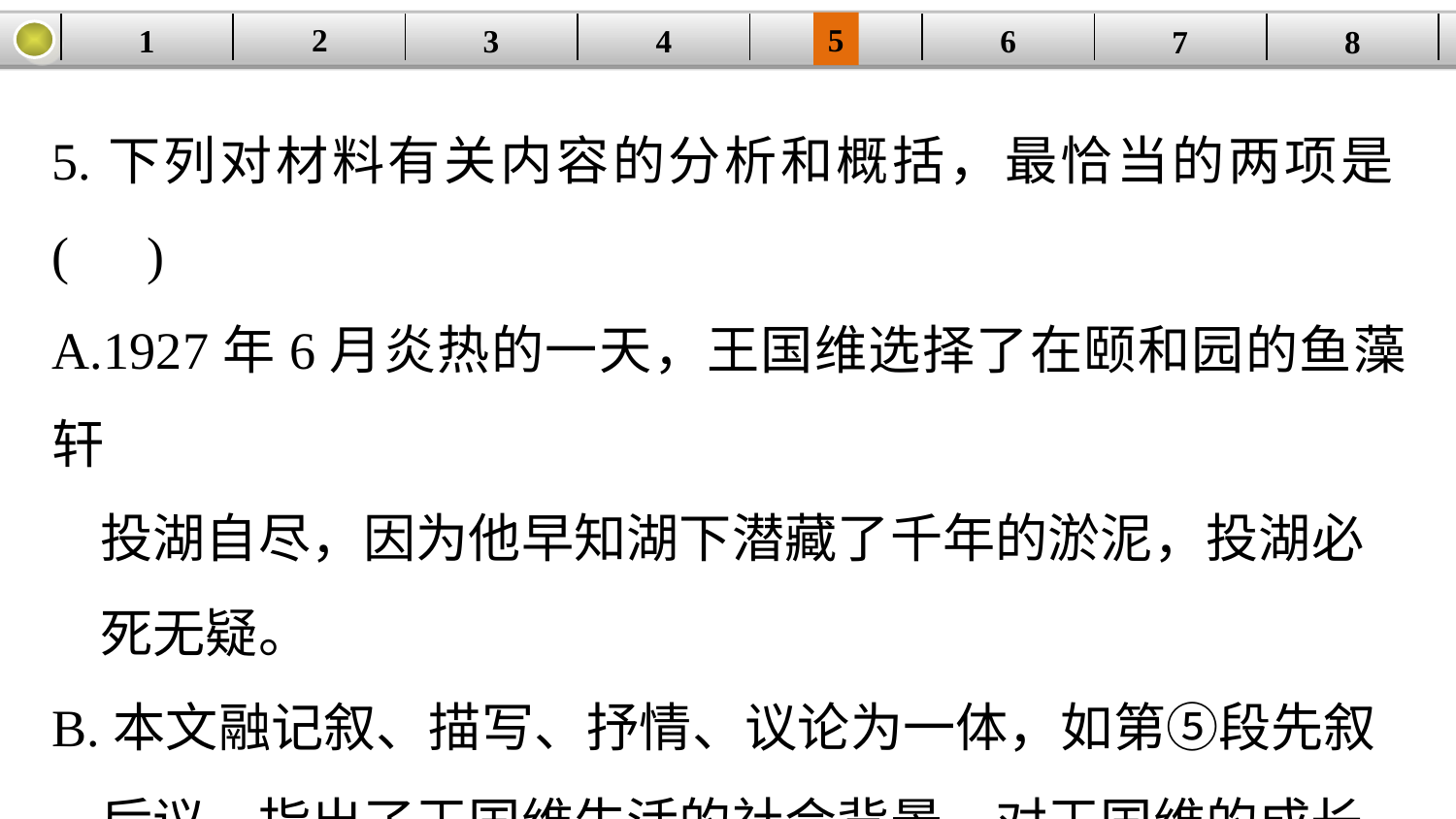

5
2
1
4
6
|  |  |  |  |  |  |  |  |
| --- | --- | --- | --- | --- | --- | --- | --- |
3
8
7

5.下列对材料有关内容的分析和概括，最恰当的两项是(　)
A.1927年6月炎热的一天，王国维选择了在颐和园的鱼藻轩
   投湖自尽，因为他早知湖下潜藏了千年的淤泥，投湖必
   死无疑。
B.本文融记叙、描写、抒情、议论为一体，如第⑤段先叙
   后议，指出了王国维生活的社会背景，对王国维的成长
   经历加以评论。